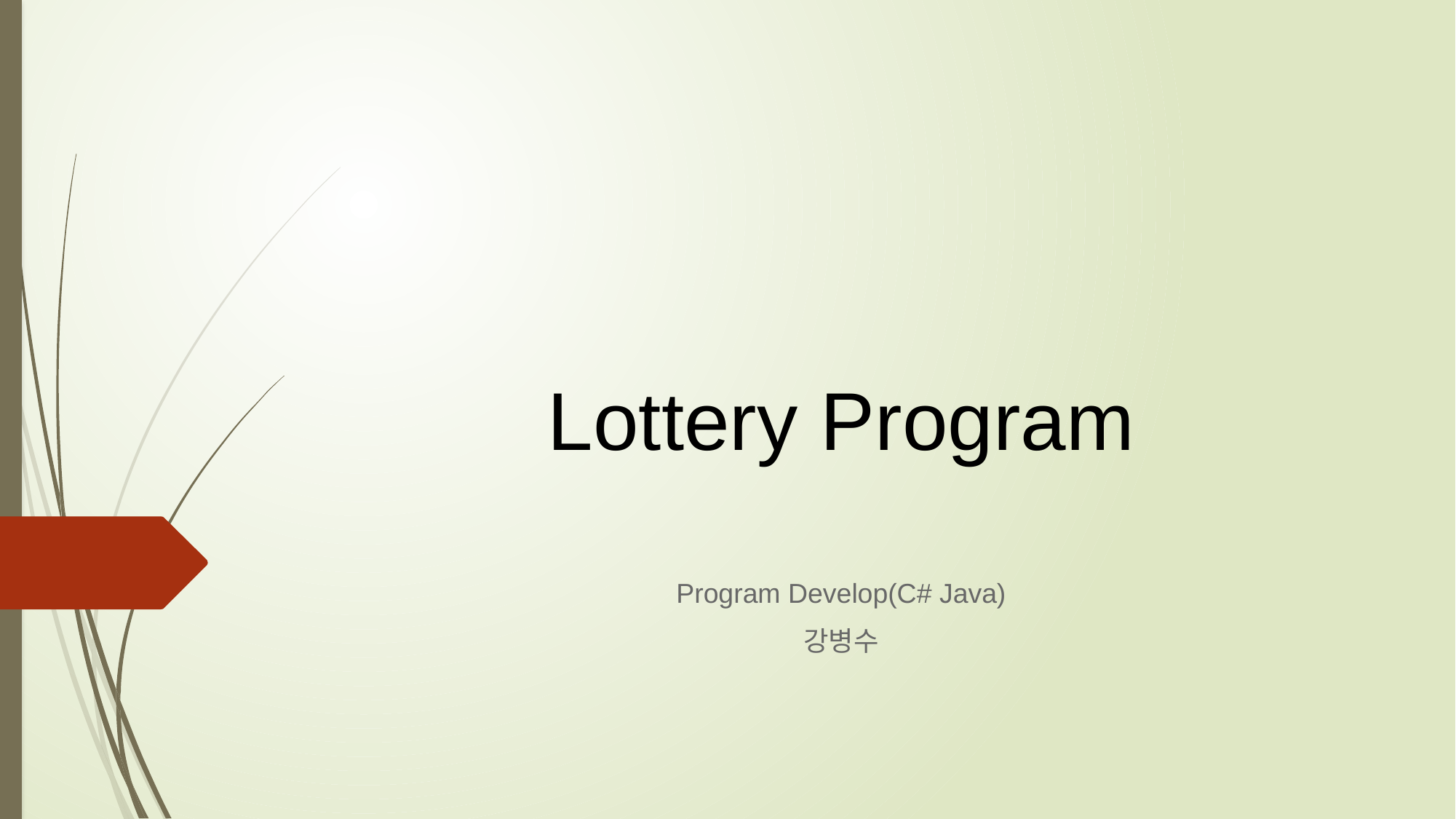

# Lottery Program
Program Develop(C# Java)
강병수